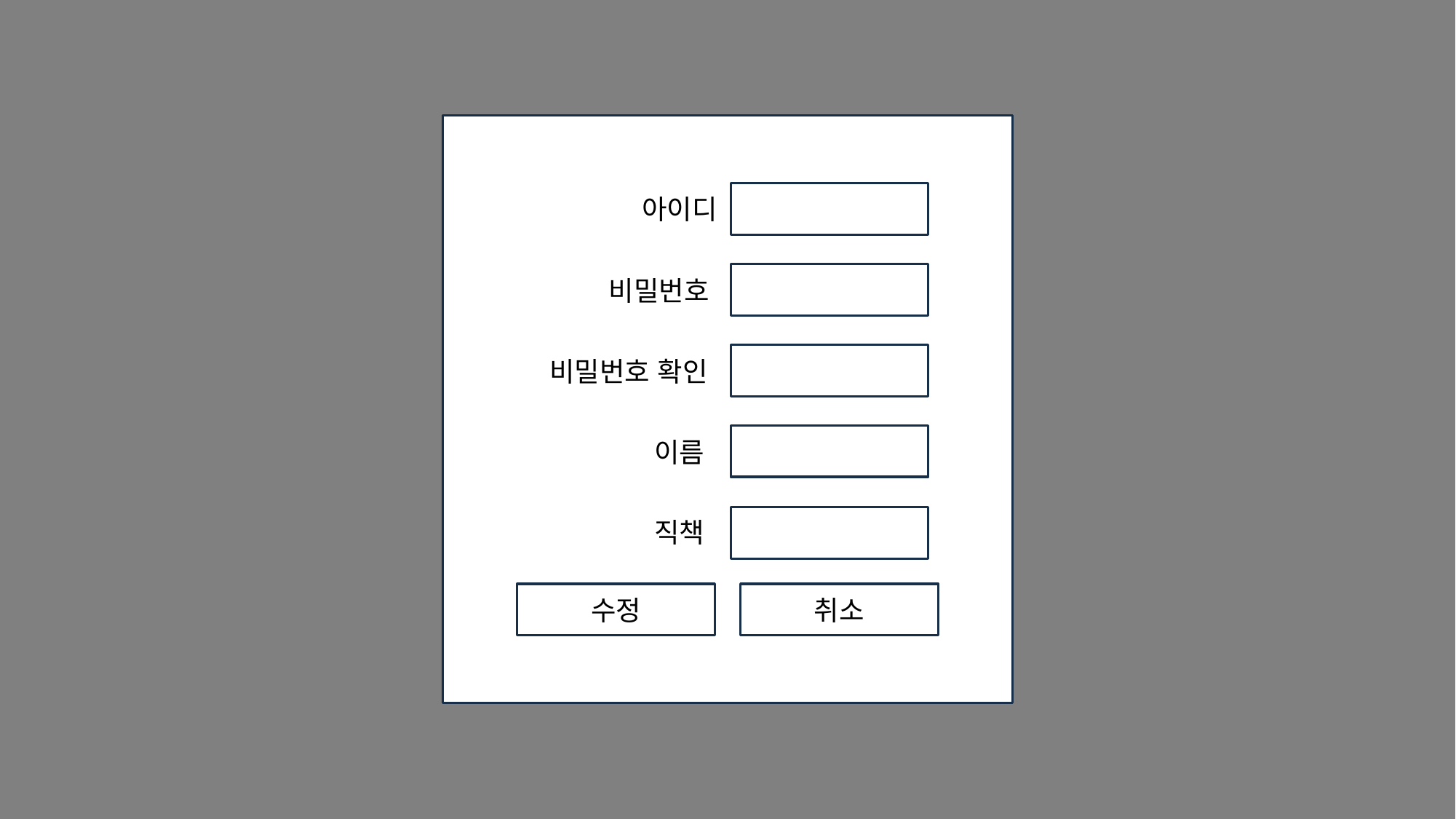

ㄴ

아이디

비밀번호

비밀번호 확인

이름

직책
수정
취소